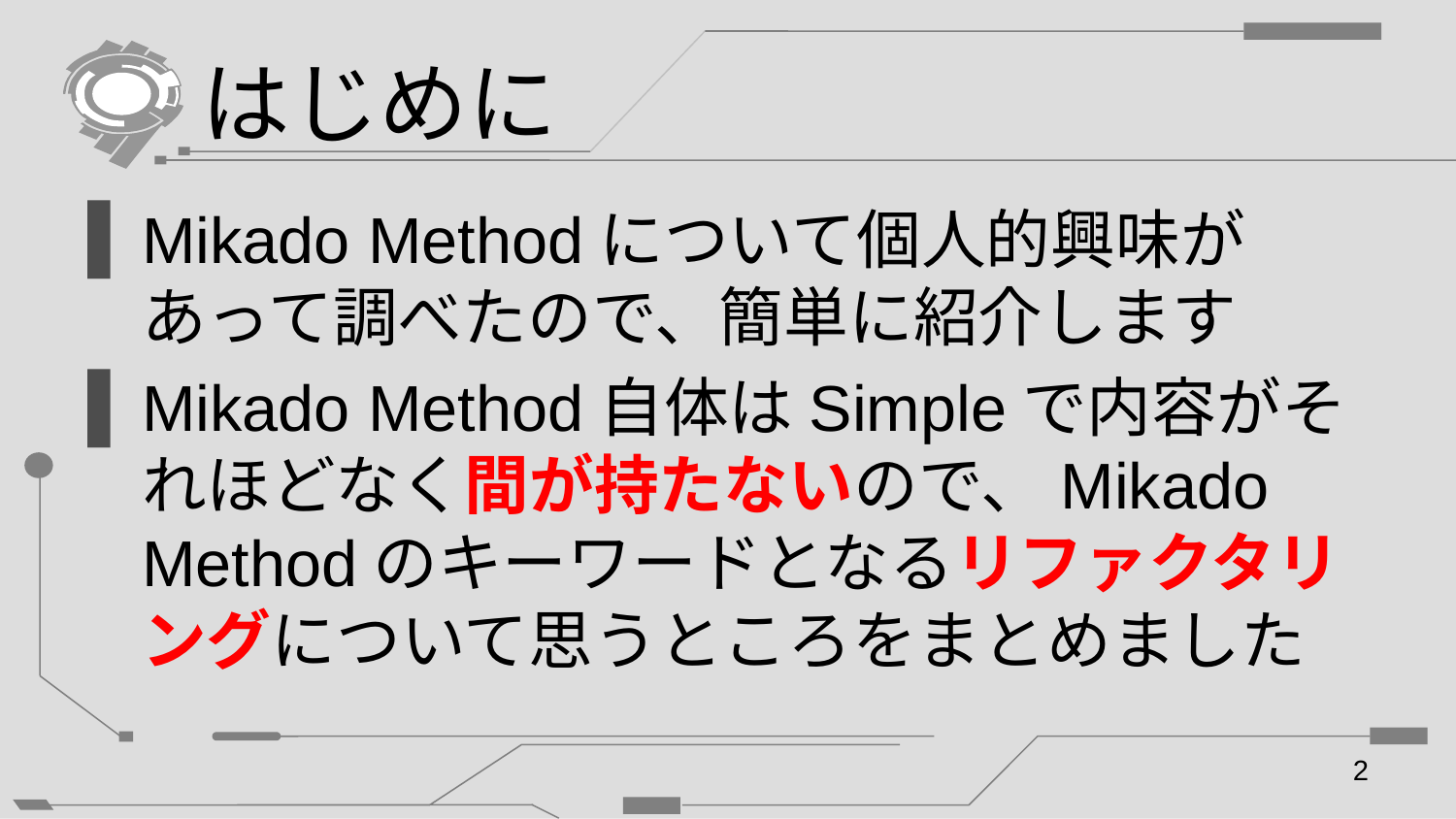

# はじめに
Mikado Methodについて個人的興味があって調べたので、簡単に紹介します
Mikado Method自体はSimpleで内容がそれほどなく間が持たないので、Mikado Methodのキーワードとなるリファクタリングについて思うところをまとめました
2